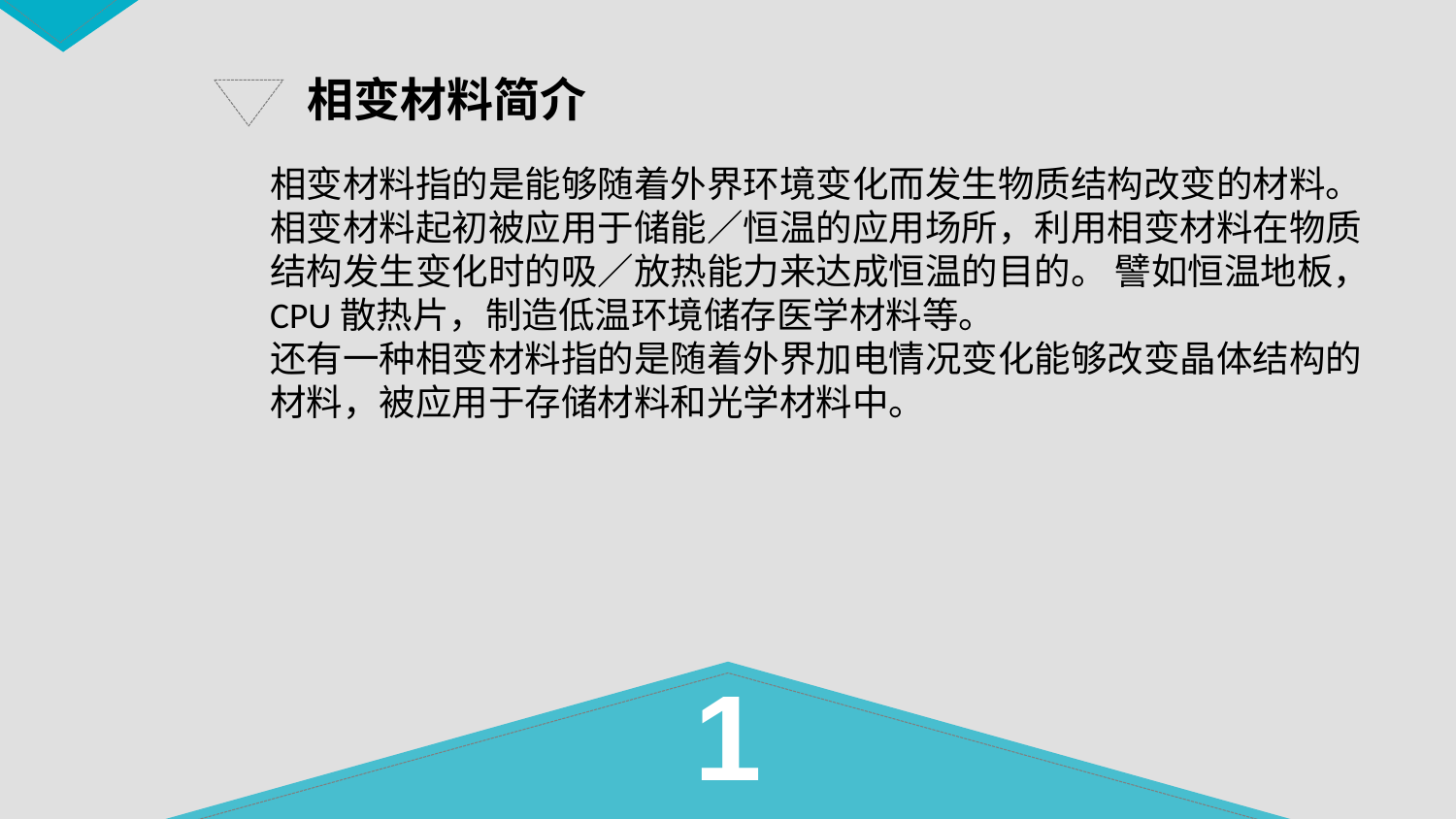

相变材料简介

相变材料指的是能够随着外界环境变化而发生物质结构改变的材料。
相变材料起初被应用于储能／恒温的应用场所，利用相变材料在物质结构发生变化时的吸／放热能力来达成恒温的目的。 譬如恒温地板，CPU散热片，制造低温环境储存医学材料等。
还有一种相变材料指的是随着外界加电情况变化能够改变晶体结构的材料，被应用于存储材料和光学材料中。
1

4